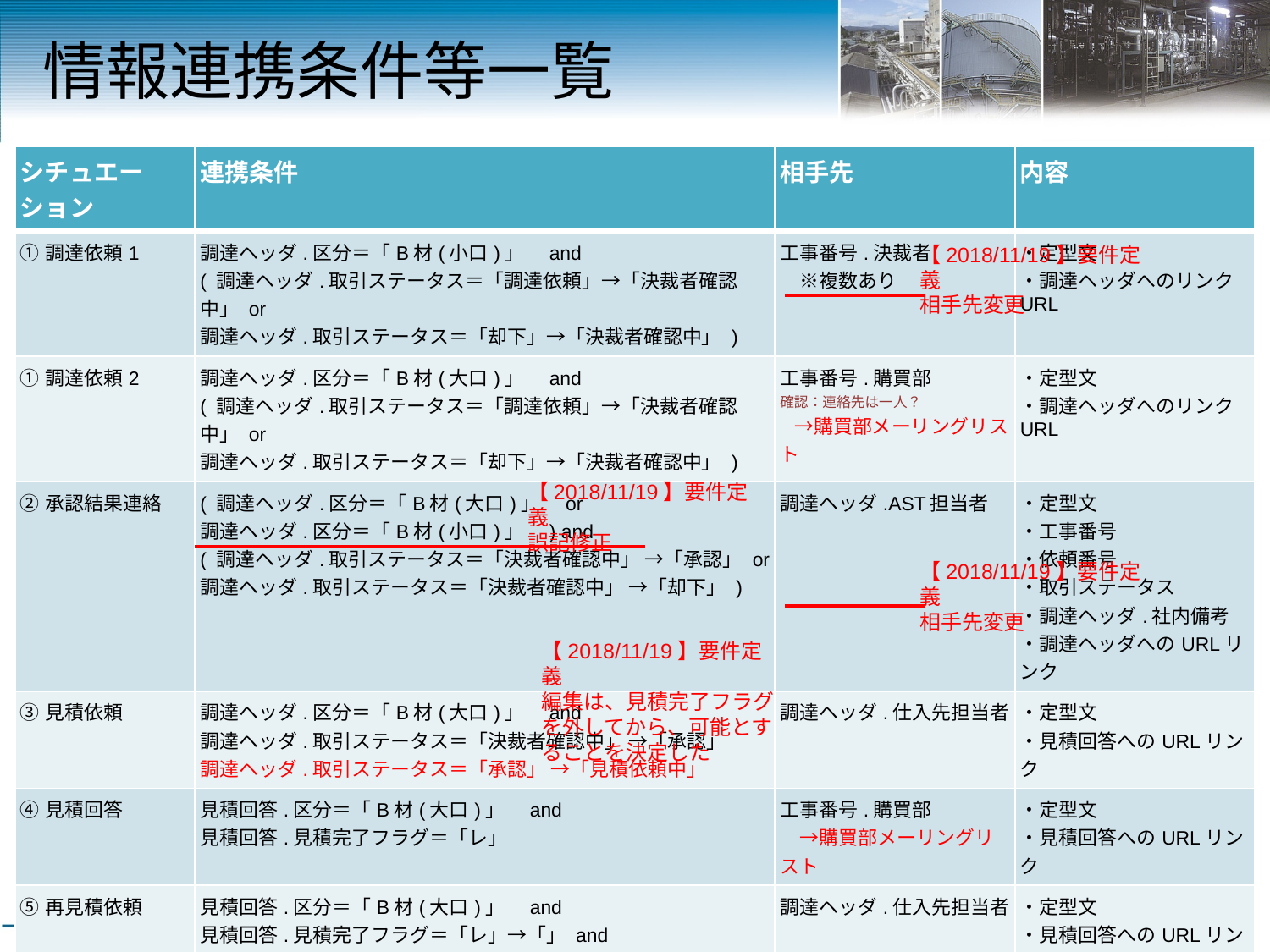

# 情報連携条件等一覧
| シチュエーション | 連携条件 | 相手先 | 内容 |
| --- | --- | --- | --- |
| ①調達依頼1 | 調達ヘッダ.区分＝「B材(小口)」　and ( 調達ヘッダ.取引ステータス＝「調達依頼」→「決裁者確認中」 or 調達ヘッダ.取引ステータス＝「却下」→「決裁者確認中」 ) | 工事番号.決裁者 　※複数あり | ・定型文 ・調達ヘッダへのリンクURL |
| ①調達依頼2 | 調達ヘッダ.区分＝「B材(大口)」　and ( 調達ヘッダ.取引ステータス＝「調達依頼」→「決裁者確認中」 or 調達ヘッダ.取引ステータス＝「却下」→「決裁者確認中」 ) | 工事番号.購買部 確認：連絡先は一人？ 　→購買部メーリングリスト | ・定型文 ・調達ヘッダへのリンクURL |
| ②承認結果連絡 | ( 調達ヘッダ.区分＝「B材(大口)」　or 調達ヘッダ.区分＝「B材(小口)」　) and ( 調達ヘッダ.取引ステータス＝「決裁者確認中」 →「承認」 or 調達ヘッダ.取引ステータス＝「決裁者確認中」 →「却下」 ) | 調達ヘッダ.AST担当者 | ・定型文 ・工事番号 ・依頼番号 ・取引ステータス ・調達ヘッダ.社内備考 ・調達ヘッダへのURLリンク |
| ③見積依頼 | 調達ヘッダ.区分＝「B材(大口)」　and 調達ヘッダ.取引ステータス＝「決裁者確認中」 →「承認」 調達ヘッダ.取引ステータス＝「承認」 →「見積依頼中」 | 調達ヘッダ.仕入先担当者 | ・定型文 ・見積回答へのURLリンク |
| ④見積回答 | 見積回答.区分＝「B材(大口)」　and 見積回答.見積完了フラグ＝「レ」 | 工事番号.購買部 　→購買部メーリングリスト | ・定型文 ・見積回答へのURLリンク |
| ⑤再見積依頼 | 見積回答.区分＝「B材(大口)」　and 見積回答.見積完了フラグ＝「レ」→「」 and 見積完了フラグを外したユーザがAST | 調達ヘッダ.仕入先担当者 | ・定型文 ・見積回答へのURLリンク |
| ⑤発注連絡 | 調達ヘッダ.取引ステータス＝「承認」→「発注」 | 調達ヘッダ.仕入先担当者 | ・定型文 ・調達ヘッダへのリンクURL |
| ⑥検品連絡 | 仕入にレコードが登録されたとき。 | 工事番号.決裁者 調達明細.AST担当者 調達ヘッダ.仕入先担当者 | ・定型文 ・工事番号 ・発注番号 ・資材名 ・検品数 ・仕入へのリンクURL |
【2018/11/19】要件定義
相手先変更
【2018/11/19】要件定義
誤記修正
【2018/11/19】要件定義
相手先変更
【2018/11/19】要件定義
編集は、見積完了フラグを外してから、可能とすることを決定した